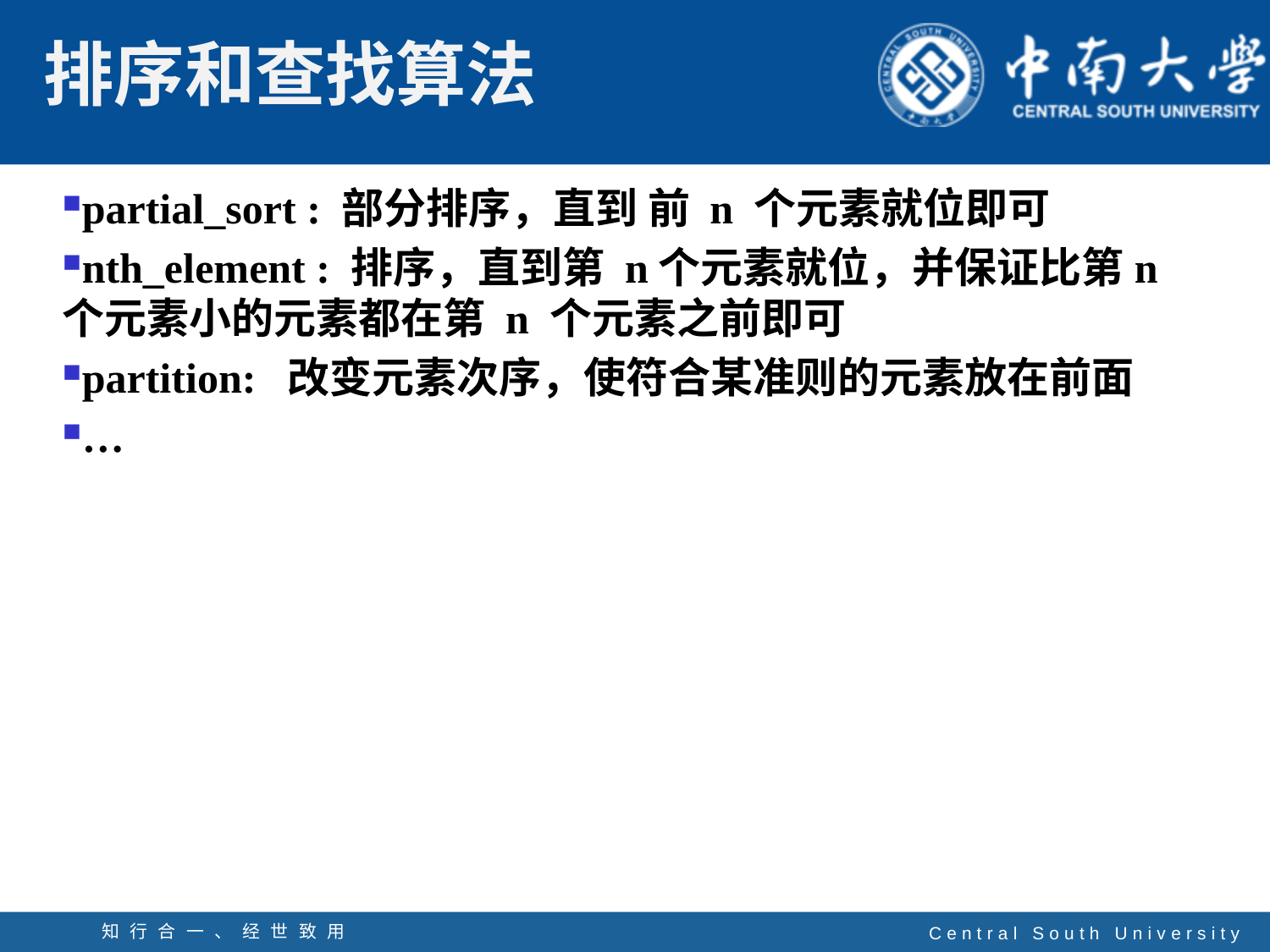

partial_sort : 部分排序，直到 前 n 个元素就位即可
nth_element : 排序，直到第 n个元素就位，并保证比第n个元素小的元素都在第 n 个元素之前即可
partition:  改变元素次序，使符合某准则的元素放在前面
…

知行合一、经世致用
自强不息 厚德载物
Central South University
44